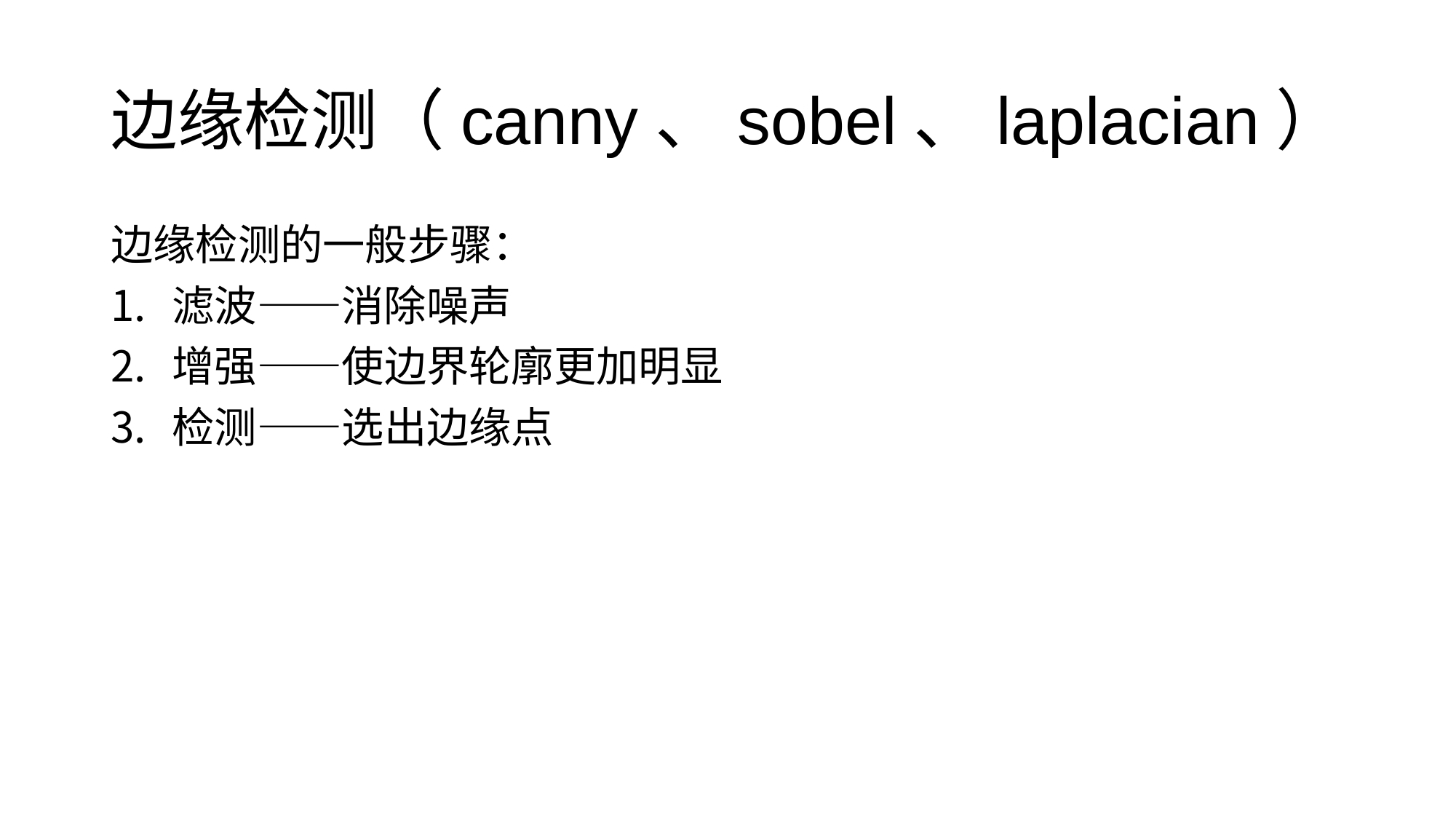

# 边缘检测（canny、sobel、laplacian）
边缘检测的一般步骤：
滤波——消除噪声
增强——使边界轮廓更加明显
检测——选出边缘点